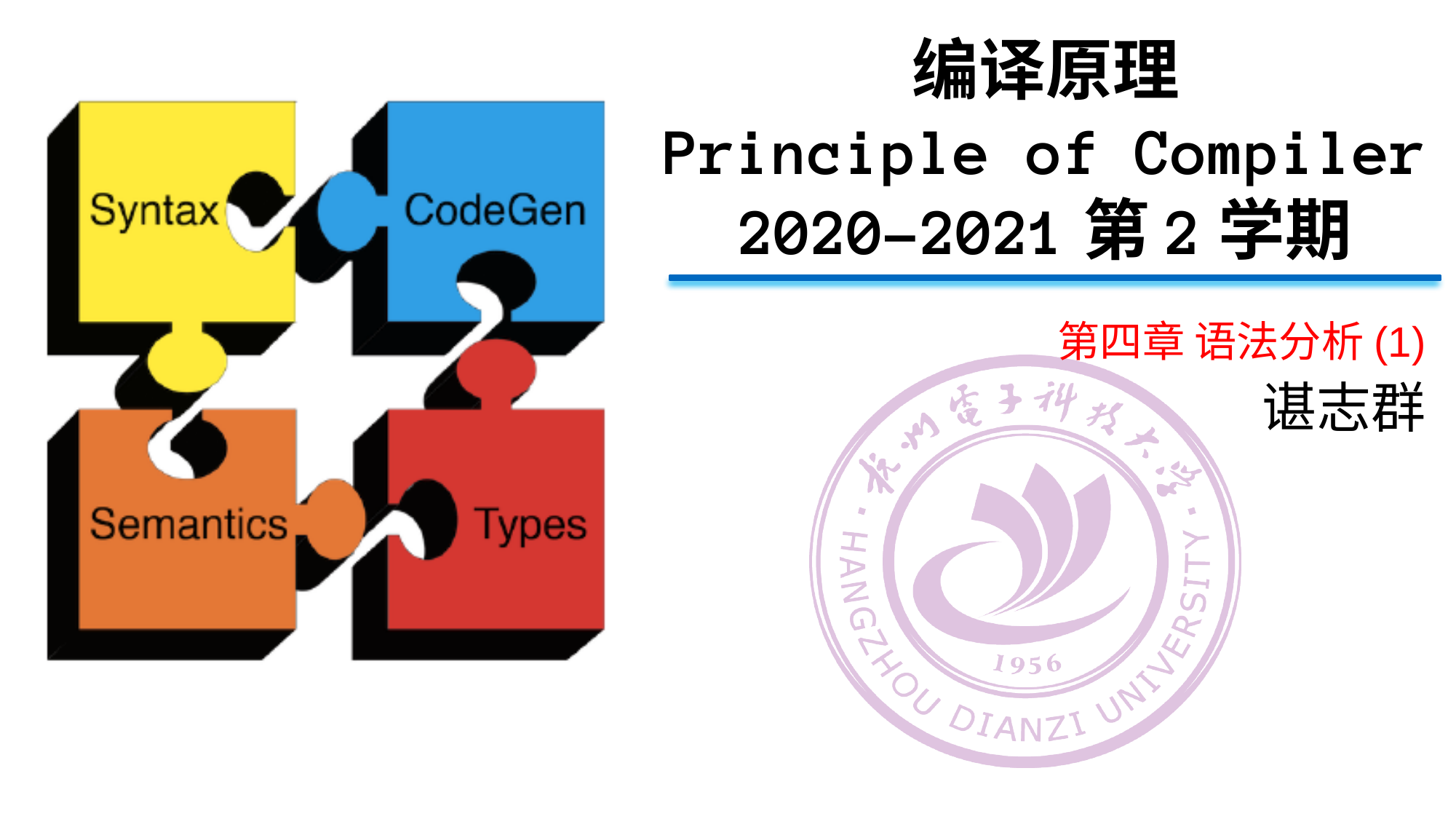

# 编译原理 Principle of Compiler 2020-2021第2学期
第四章 语法分析(1)
谌志群